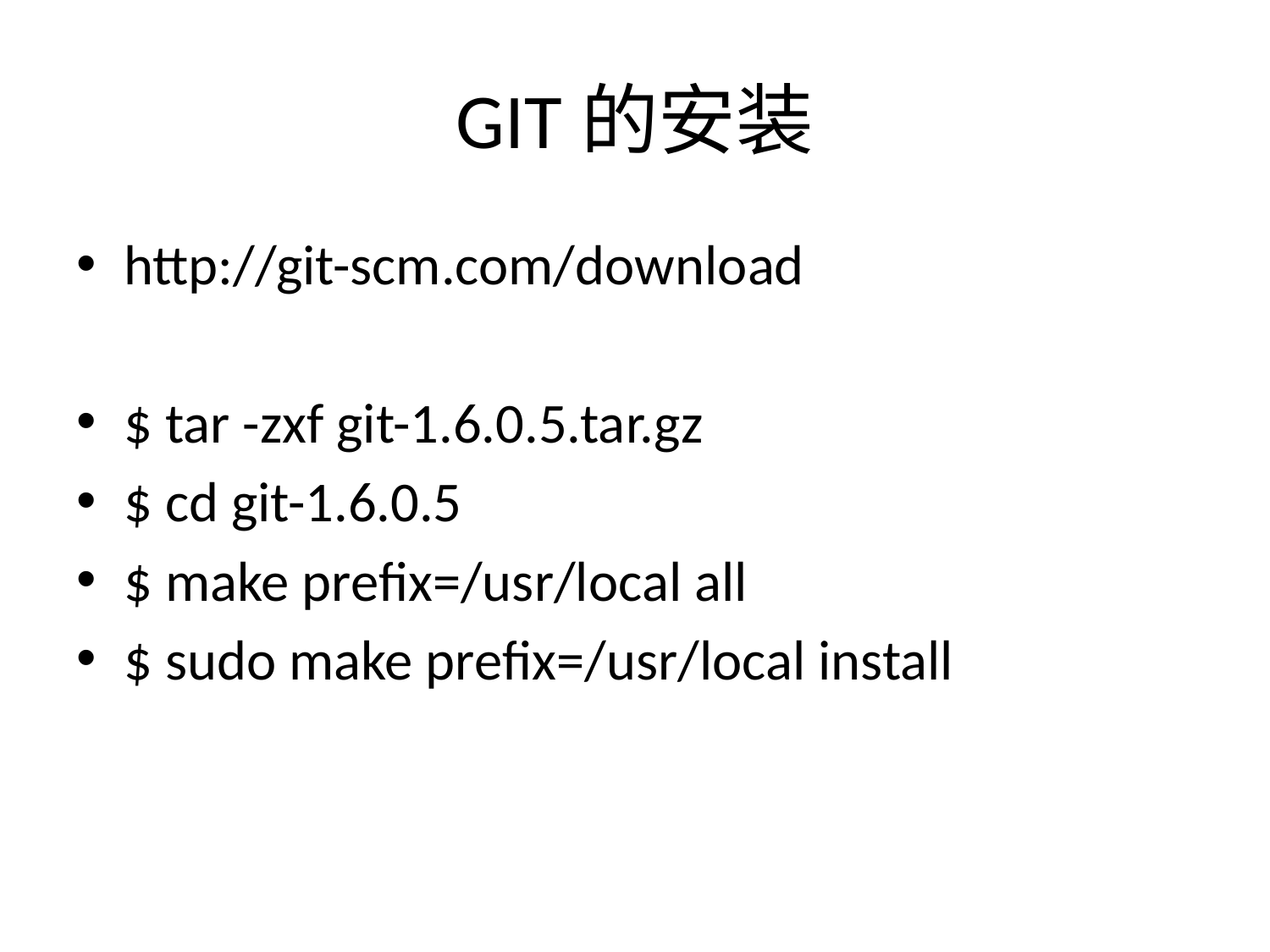

# GIT的安装
http://git-scm.com/download

$ tar -zxf git-1.6.0.5.tar.gz
$ cd git-1.6.0.5
$ make prefix=/usr/local all
$ sudo make prefix=/usr/local install